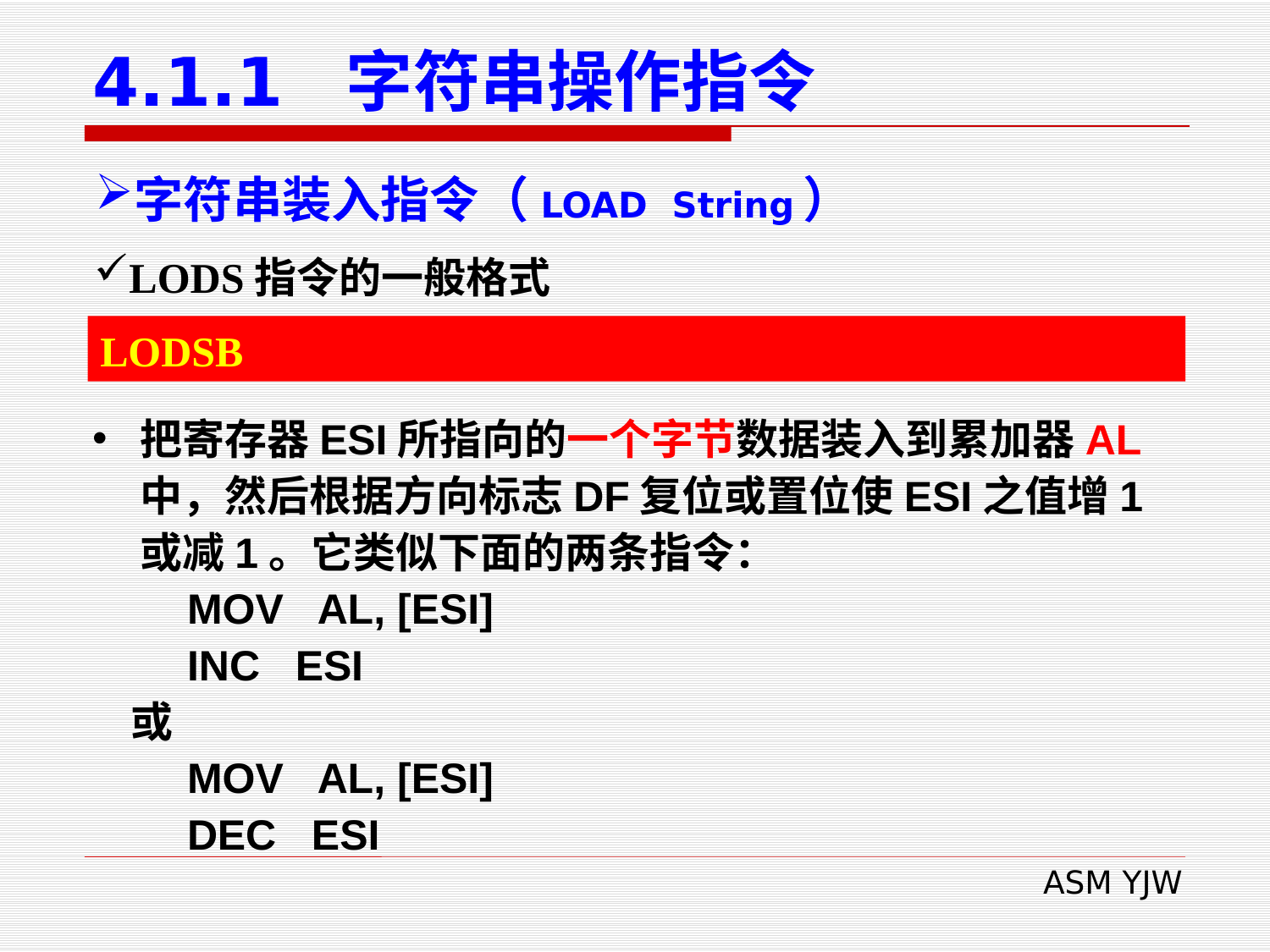

# 4.1.1  字符串操作指令
字符串装入指令（LOAD  String）
LODS指令的一般格式
LODSB
把寄存器ESI所指向的一个字节数据装入到累加器AL中，然后根据方向标志DF复位或置位使ESI之值增1或减1。它类似下面的两条指令：
        MOV   AL, [ESI]
        INC   ESI
   或
        MOV   AL, [ESI]
        DEC   ESI